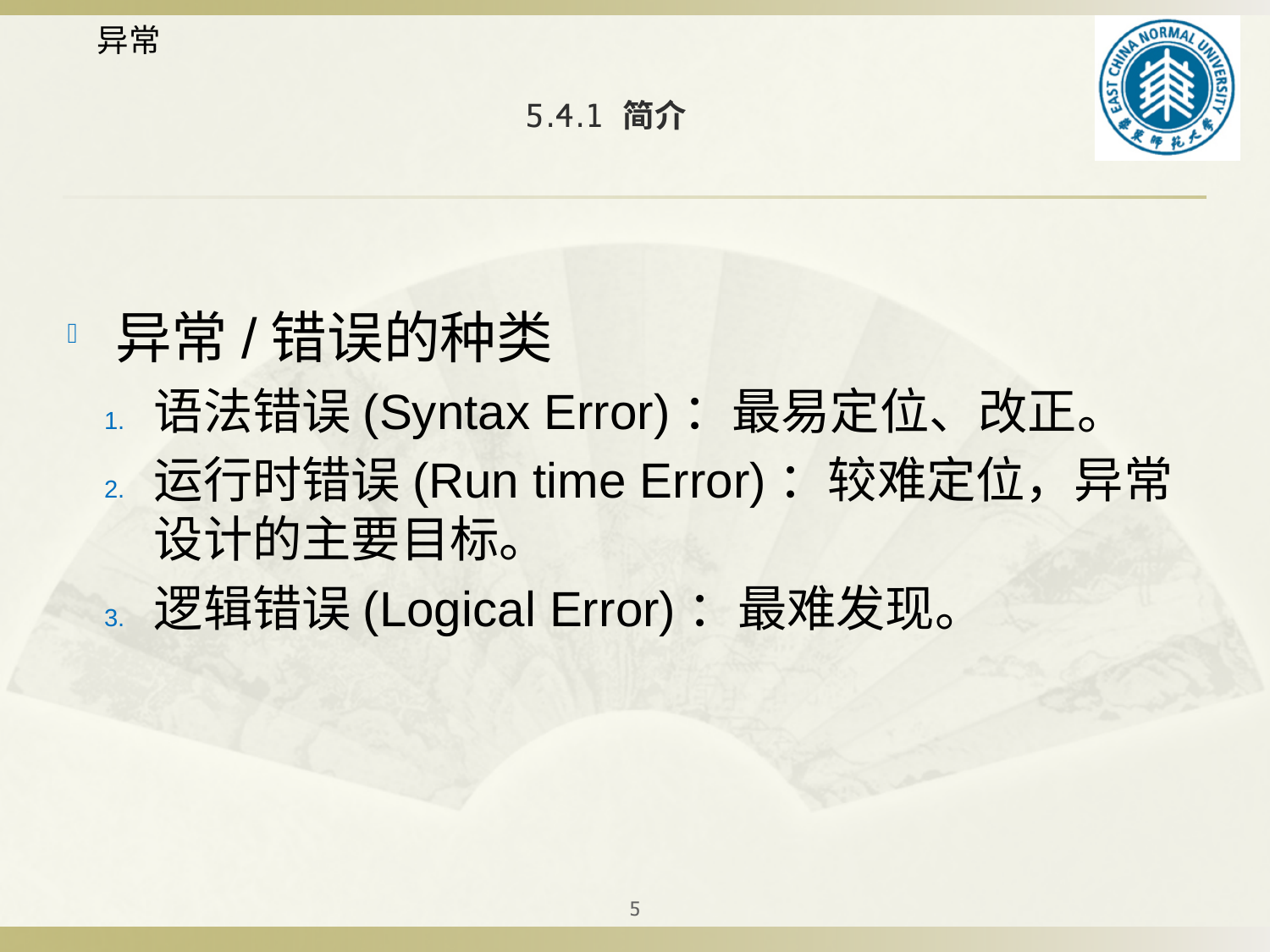

# 5.4.1 简介
异常/错误的种类
语法错误(Syntax Error)：最易定位、改正。
运行时错误(Run time Error)：较难定位，异常设计的主要目标。
逻辑错误(Logical Error)：最难发现。
5